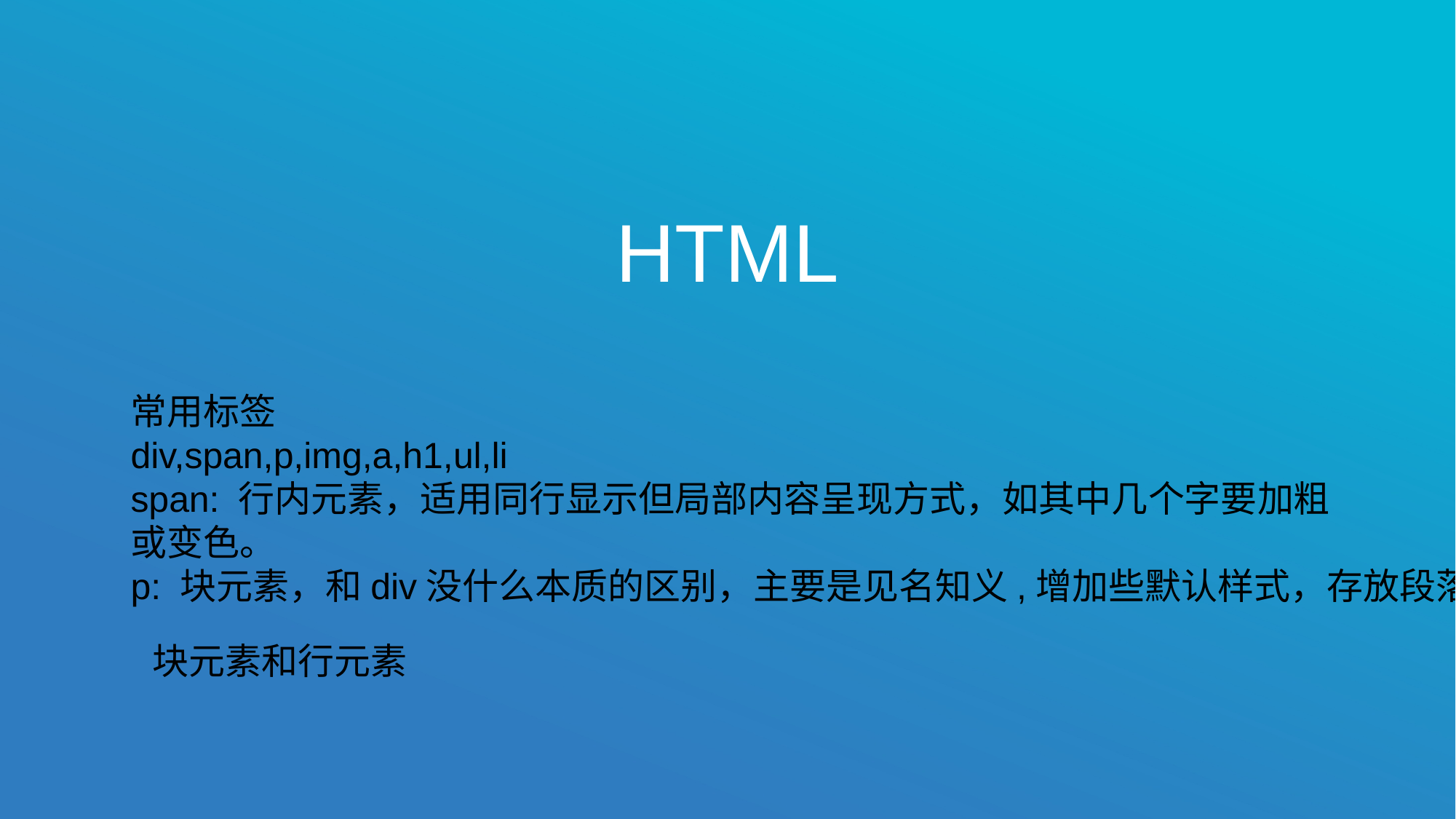

# HTML
常用标签
div,span,p,img,a,h1,ul,li
span: 行内元素，适用同行显示但局部内容呈现方式，如其中几个字要加粗
或变色。
p: 块元素，和div没什么本质的区别，主要是见名知义,增加些默认样式，存放段落性文本描述。
块元素和行元素